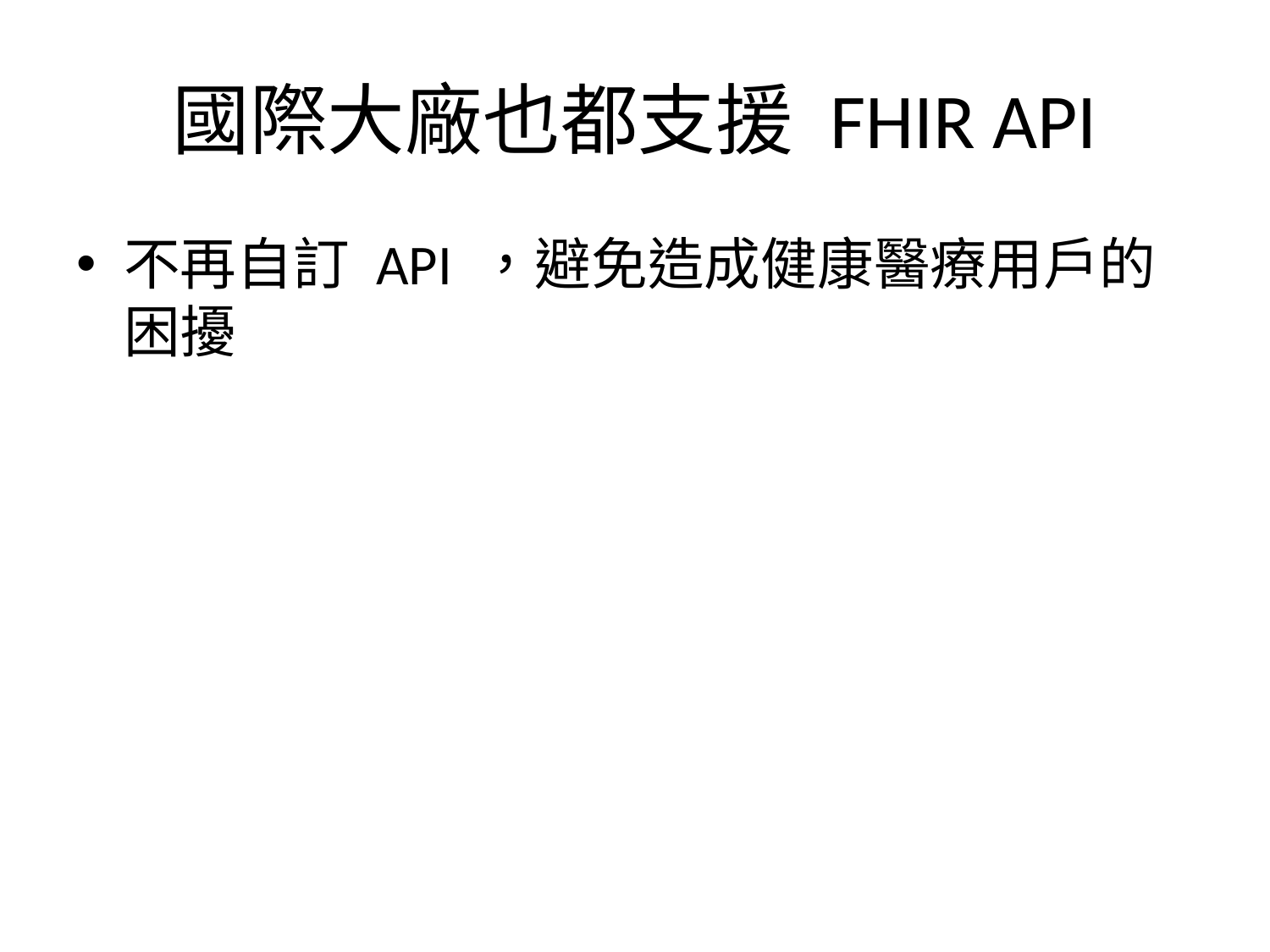

# 國際大廠也都支援 FHIR API
不再自訂 API ，避免造成健康醫療用戶的困擾